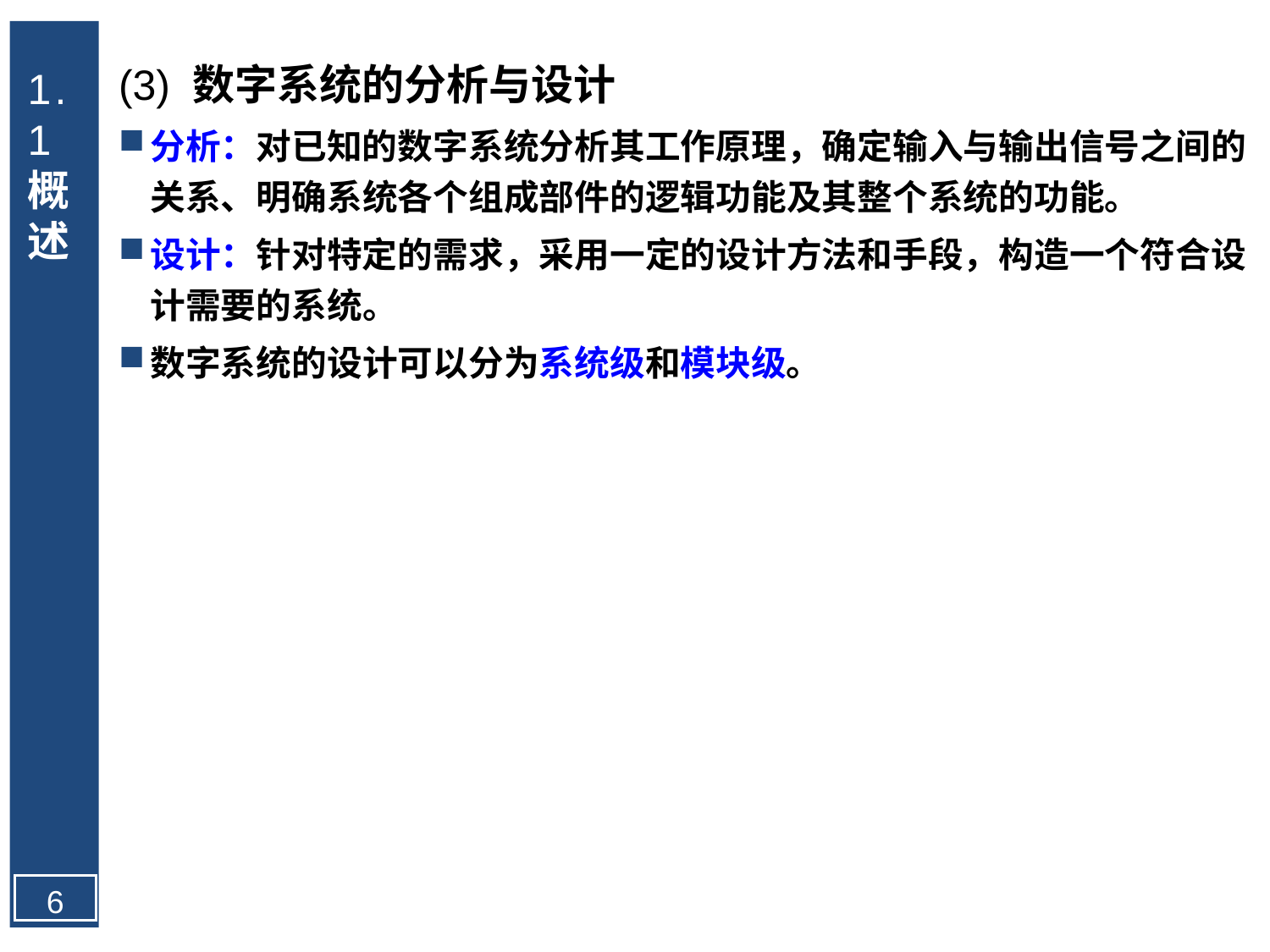

1.1  概述
(3) 数字系统的分析与设计
分析：对已知的数字系统分析其工作原理，确定输入与输出信号之间的关系、明确系统各个组成部件的逻辑功能及其整个系统的功能。
设计：针对特定的需求，采用一定的设计方法和手段，构造一个符合设计需要的系统。
数字系统的设计可以分为系统级和模块级。
6